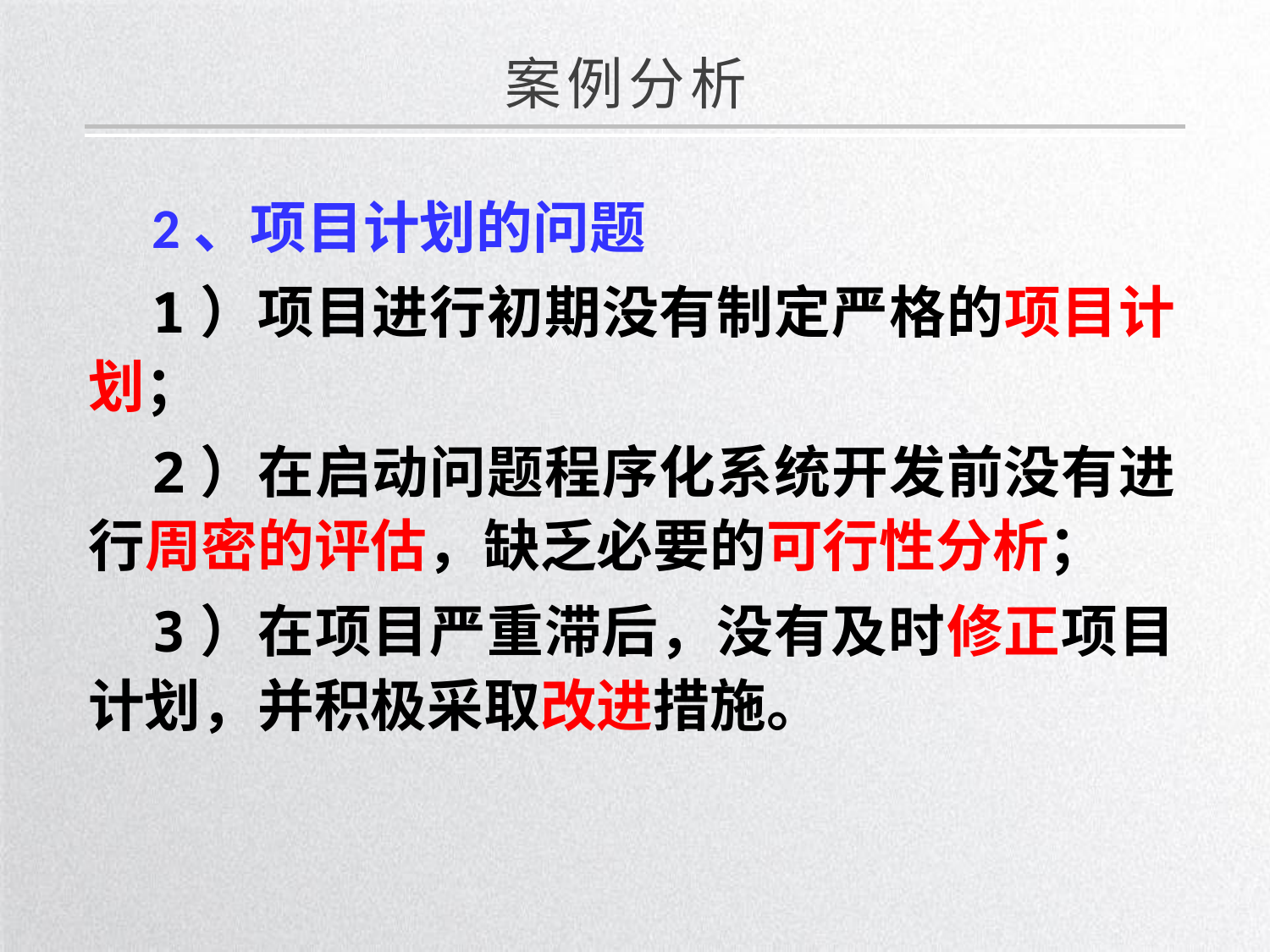

案例分析
2、项目计划的问题
1）项目进行初期没有制定严格的项目计划；
2）在启动问题程序化系统开发前没有进行周密的评估，缺乏必要的可行性分析；
3）在项目严重滞后，没有及时修正项目计划，并积极采取改进措施。